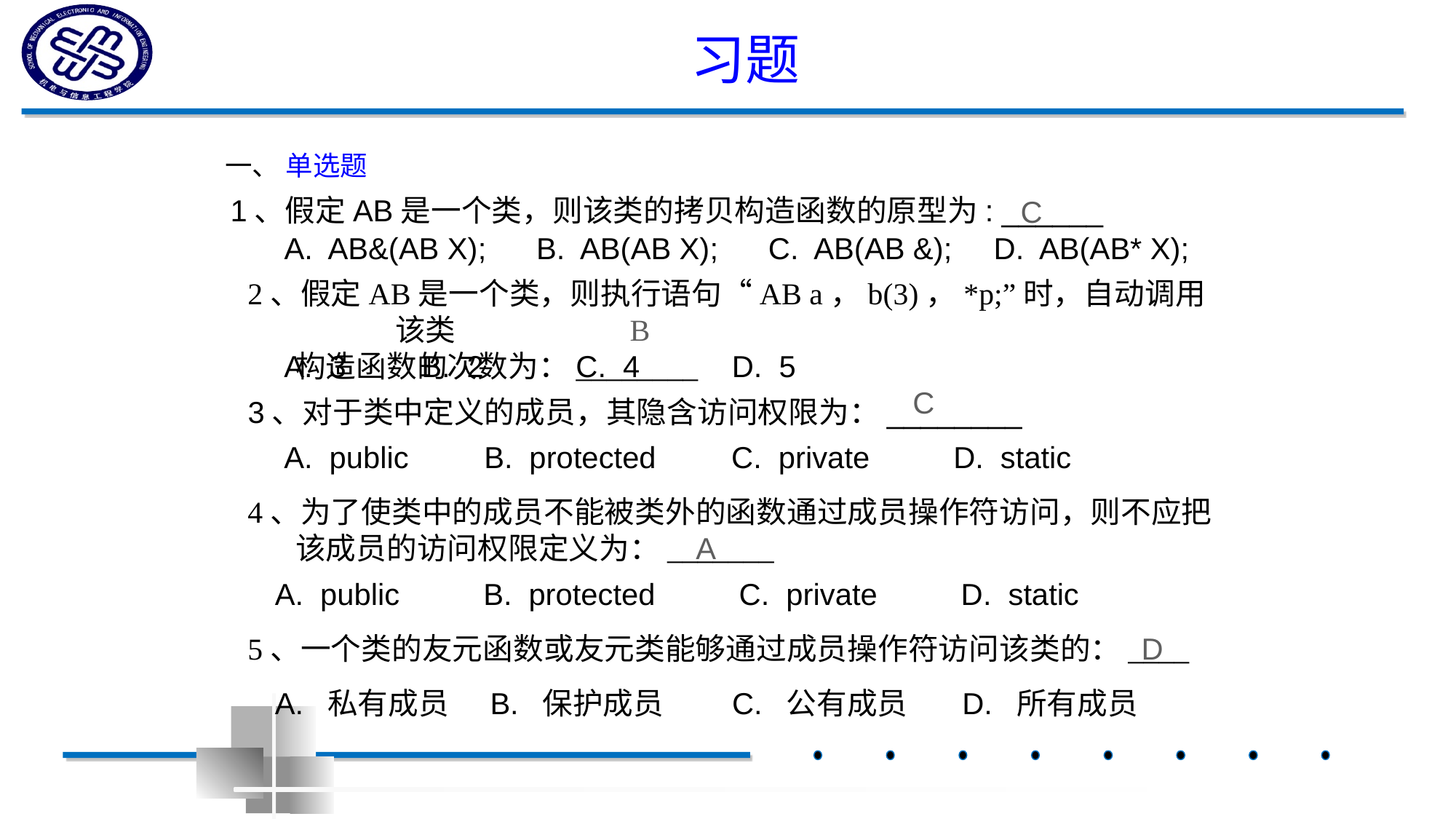

# 习题
一、 单选题
1、假定AB是一个类，则该类的拷贝构造函数的原型为: ______
 C
A.  AB&(AB X);      B.  AB(AB X);      C.  AB(AB &);     D.  AB(AB* X);
2、假定AB是一个类，则执行语句“AB a，b(3)，*p;”时，自动调用该类
      构造函数的次数为：________
B
A.  3         B.  2           C.  4           D.  5
C
3、对于类中定义的成员，其隐含访问权限为：________
A.  public         B.  protected         C.  private          D.  static
4、为了使类中的成员不能被类外的函数通过成员操作符访问，则不应把
      该成员的访问权限定义为：_______
A
A.  public          B.  protected          C.  private          D.  static
5、一个类的友元函数或友元类能够通过成员操作符访问该类的：____
D
A.  私有成员     B.  保护成员         C.  公有成员       D.  所有成员